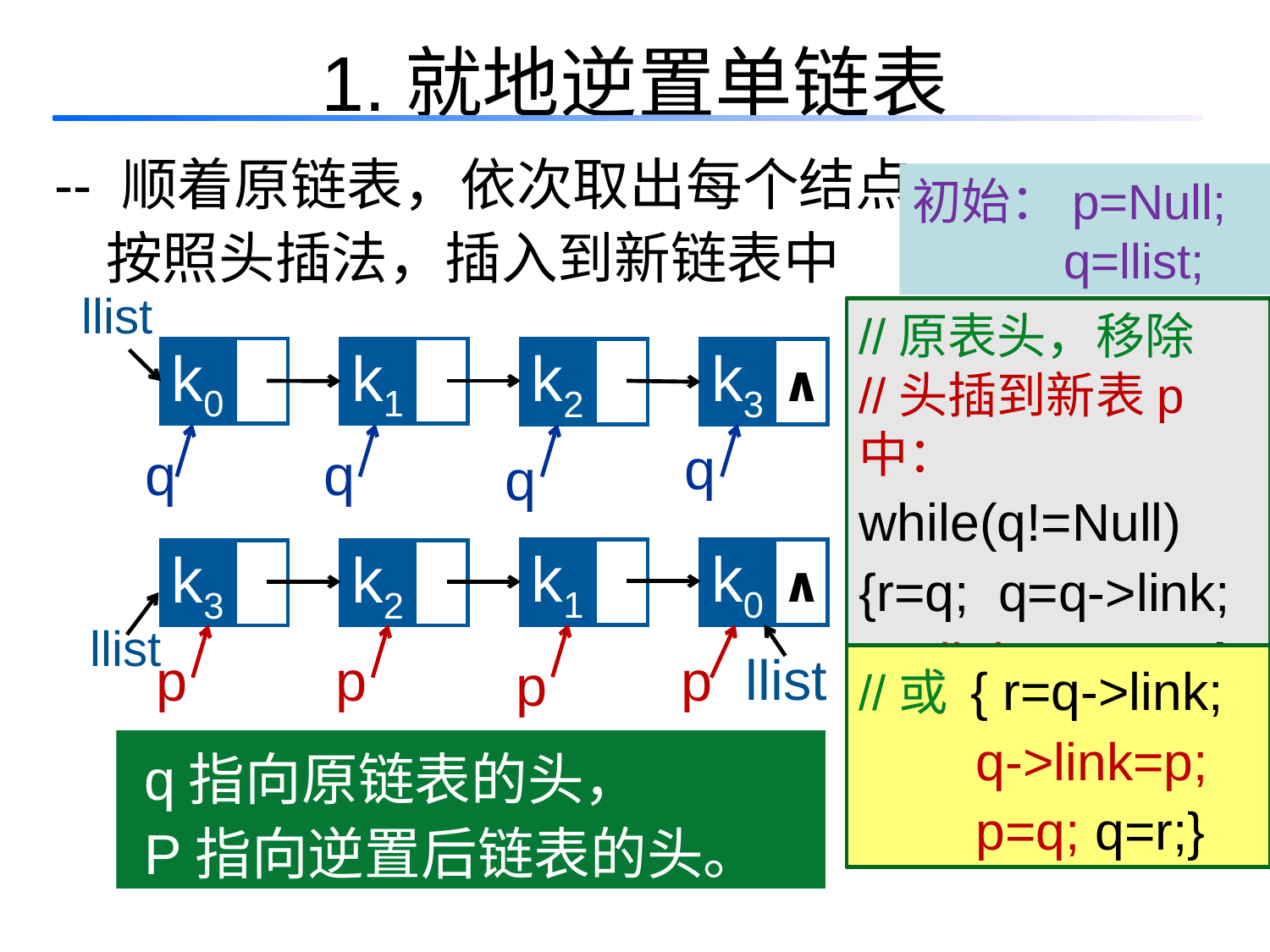

1.就地逆置单链表

-- 顺着原链表，依次取出每个结点，
   按照头插法，插入到新链表中
初始：p=Null;
           q=llist;
llist
//原表头，移除
//头插到新表p中：
while(q!=Null)
{r=q;  q=q->link;
 r->link=p;  p=r;}
k0

k1

k2

k3
 ∧
q
q
q
q
k0
 ∧
k1

k3

k2

llist
llist
//或 { r=q->link;
        q->link=p;
        p=q; q=r;}
p
p
p
p
q指向原链表的头，
P指向逆置后链表的头。